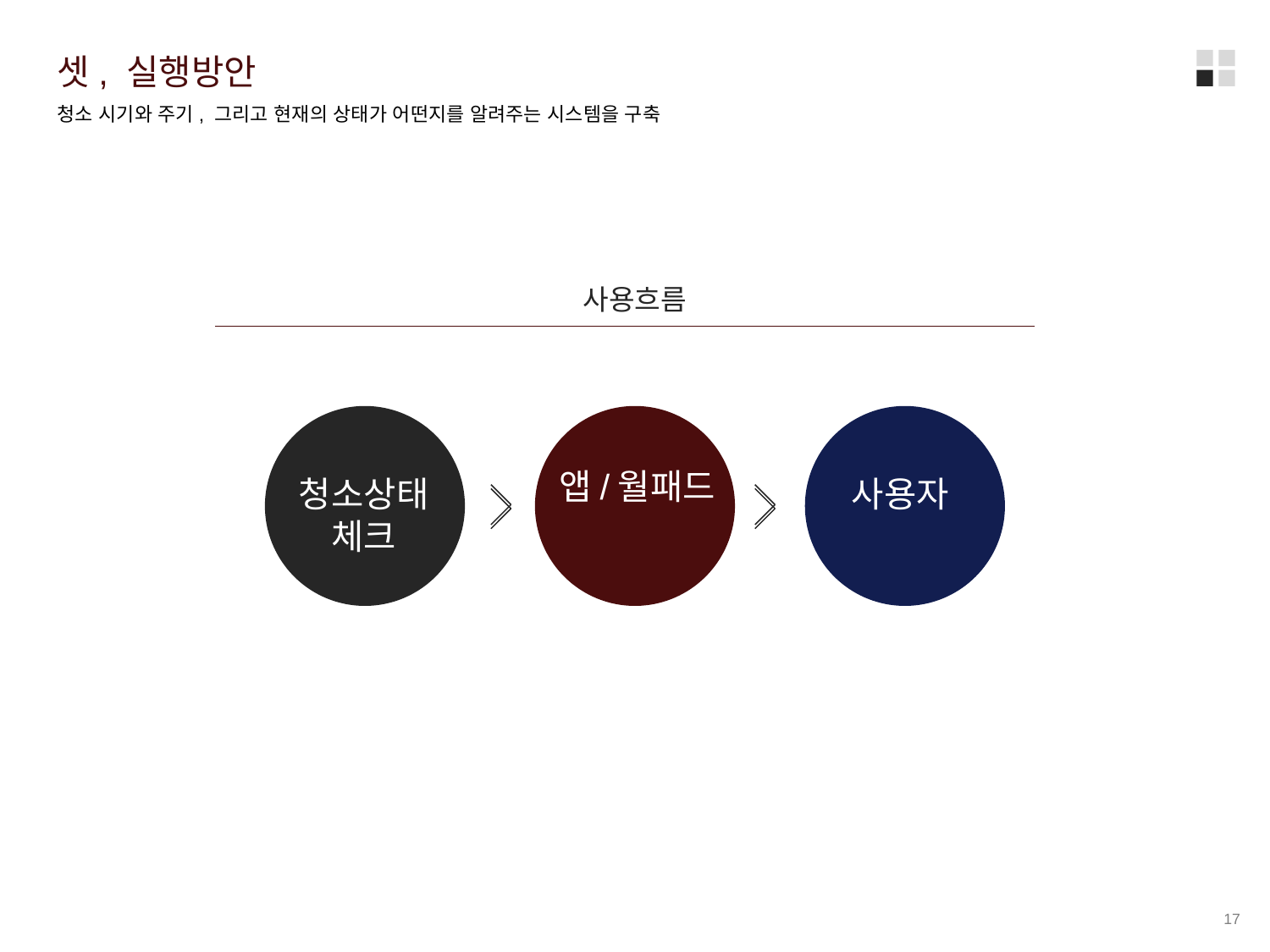

셋, 실행방안

청소 시기와 주기, 그리고 현재의 상태가 어떤지를 알려주는 시스템을 구축
사용흐름

앱/월패드
청소상태
체크
사용자